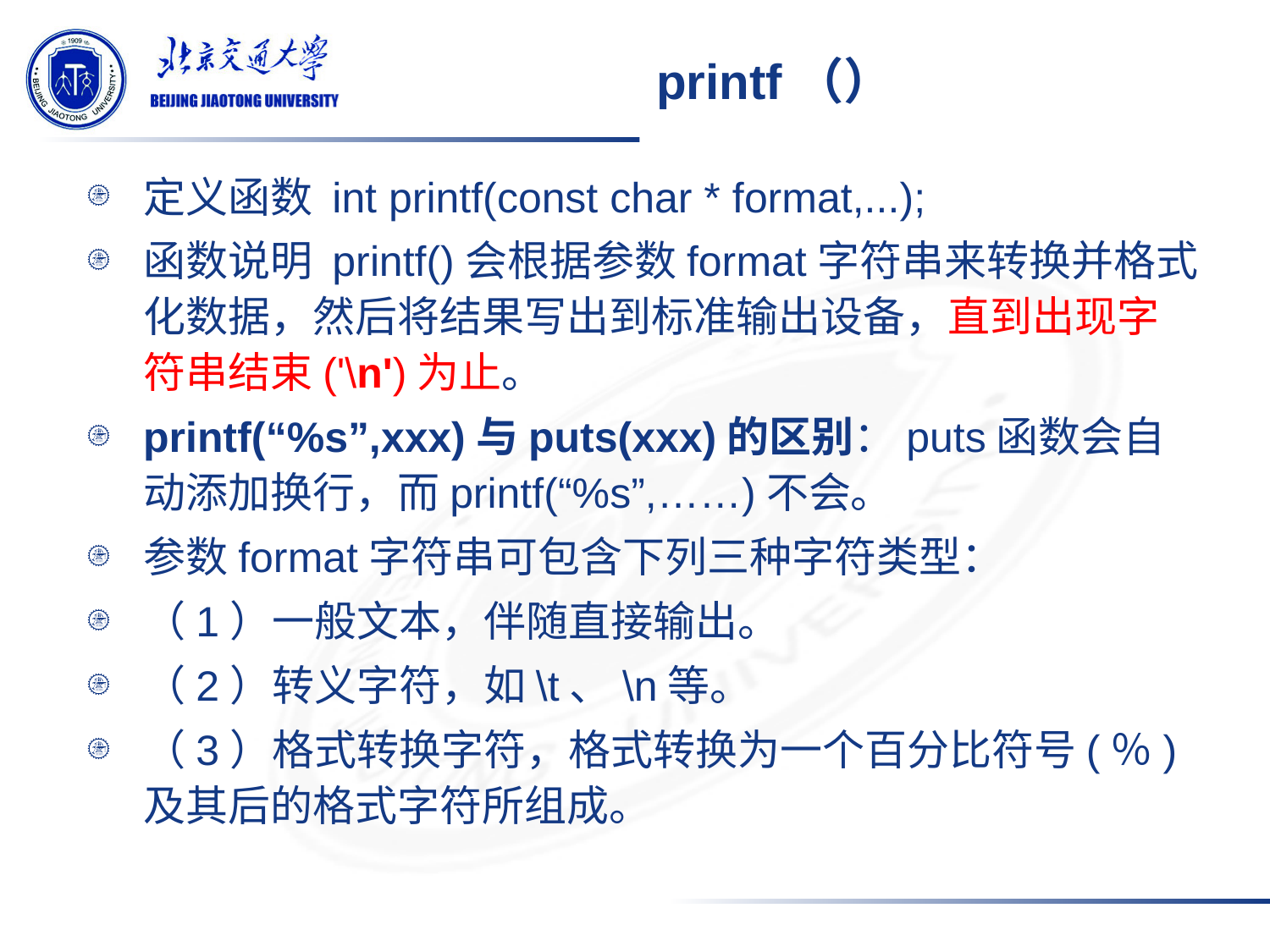

# printf（）
定义函数 int printf(const char * format,...);
函数说明 printf()会根据参数format字符串来转换并格式化数据，然后将结果写出到标准输出设备，直到出现字符串结束('\n')为止。
printf(“%s”,xxx)与puts(xxx)的区别：puts函数会自动添加换行，而printf(“%s”,……)不会。
参数format字符串可包含下列三种字符类型：
（1）一般文本，伴随直接输出。
（2）转义字符，如\t、\n等。
（3）格式转换字符，格式转换为一个百分比符号(％)及其后的格式字符所组成。